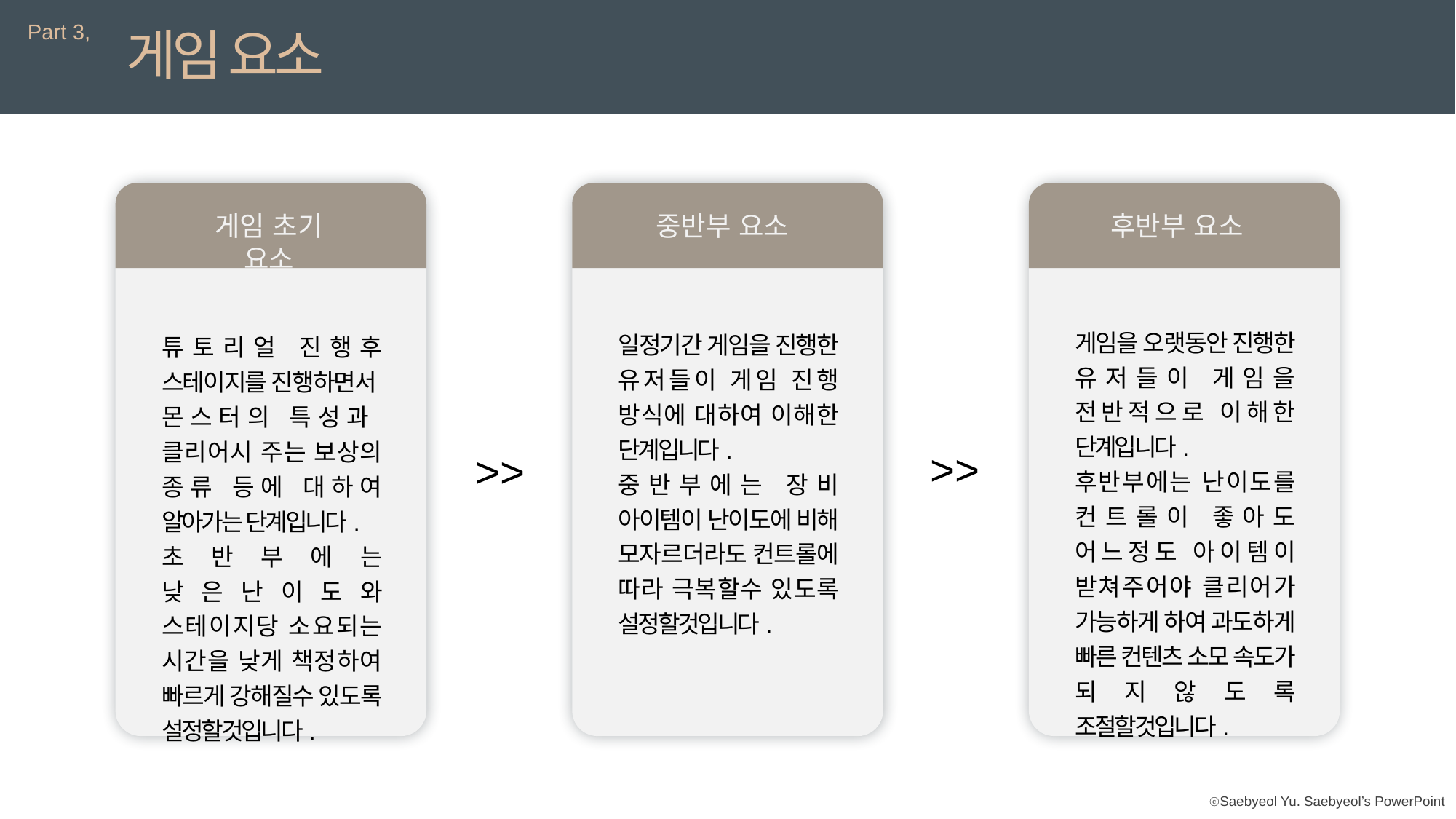

Part 3,
게임 요소

중반부 요소
후반부 요소
게임 초기 요소
게임을 오랫동안 진행한 유저들이 게임을 전반적으로 이해한 단계입니다.
후반부에는 난이도를 컨트롤이 좋아도 어느정도 아이템이 받쳐주어야 클리어가 가능하게 하여 과도하게 빠른 컨텐츠 소모 속도가 되지않도록 조절할것입니다.
일정기간 게임을 진행한 유저들이 게임 진행 방식에 대하여 이해한 단계입니다.
중반부에는 장비 아이템이 난이도에 비해 모자르더라도 컨트롤에 따라 극복할수 있도록 설정할것입니다.
튜토리얼 진행후 스테이지를 진행하면서  몬스터의 특성과  클리어시 주는 보상의 종류 등에 대하여 알아가는 단계입니다.
초반부에는 낮은난이도와 스테이지당 소요되는 시간을 낮게 책정하여 빠르게 강해질수 있도록 설정할것입니다.
>>
>>